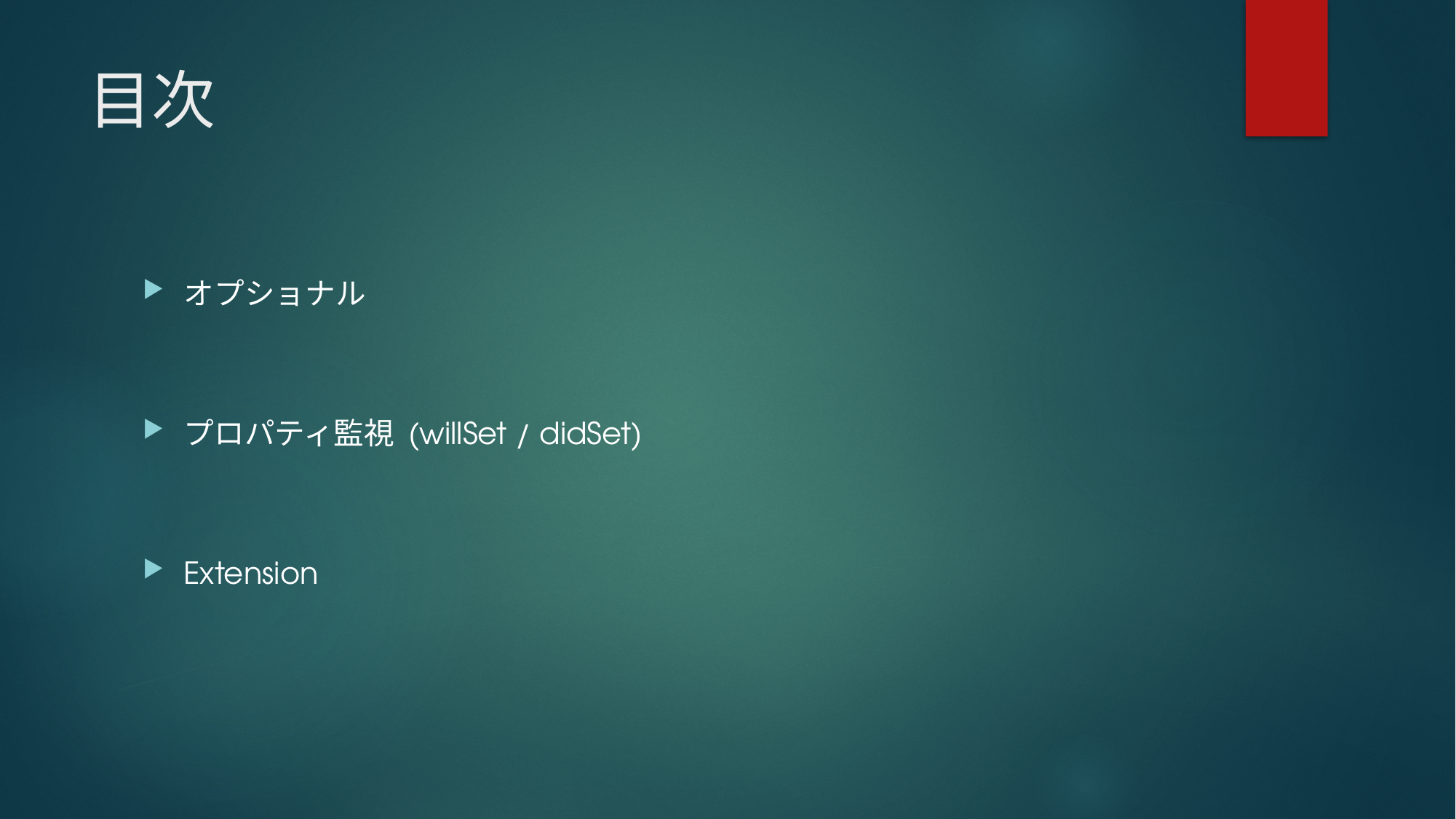

# 目次
オプショナル

プロパティ監視 (willSet / didSet)

Extension